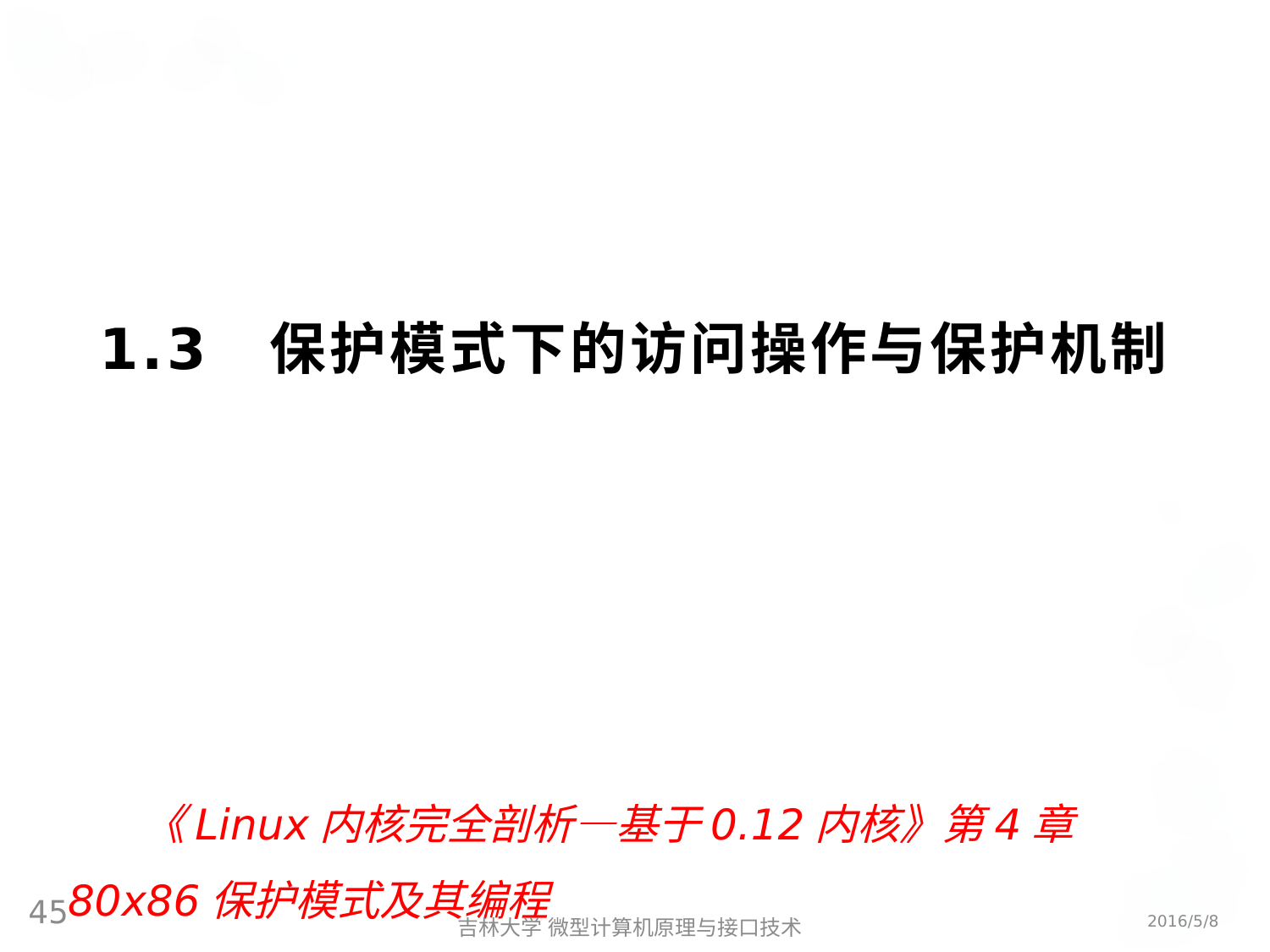

# 1.3  保护模式下的访问操作与保护机制
《Linux内核完全剖析—基于0.12内核》第4章80x86保护模式及其编程
45
2016/5/8
吉林大学 微型计算机原理与接口技术